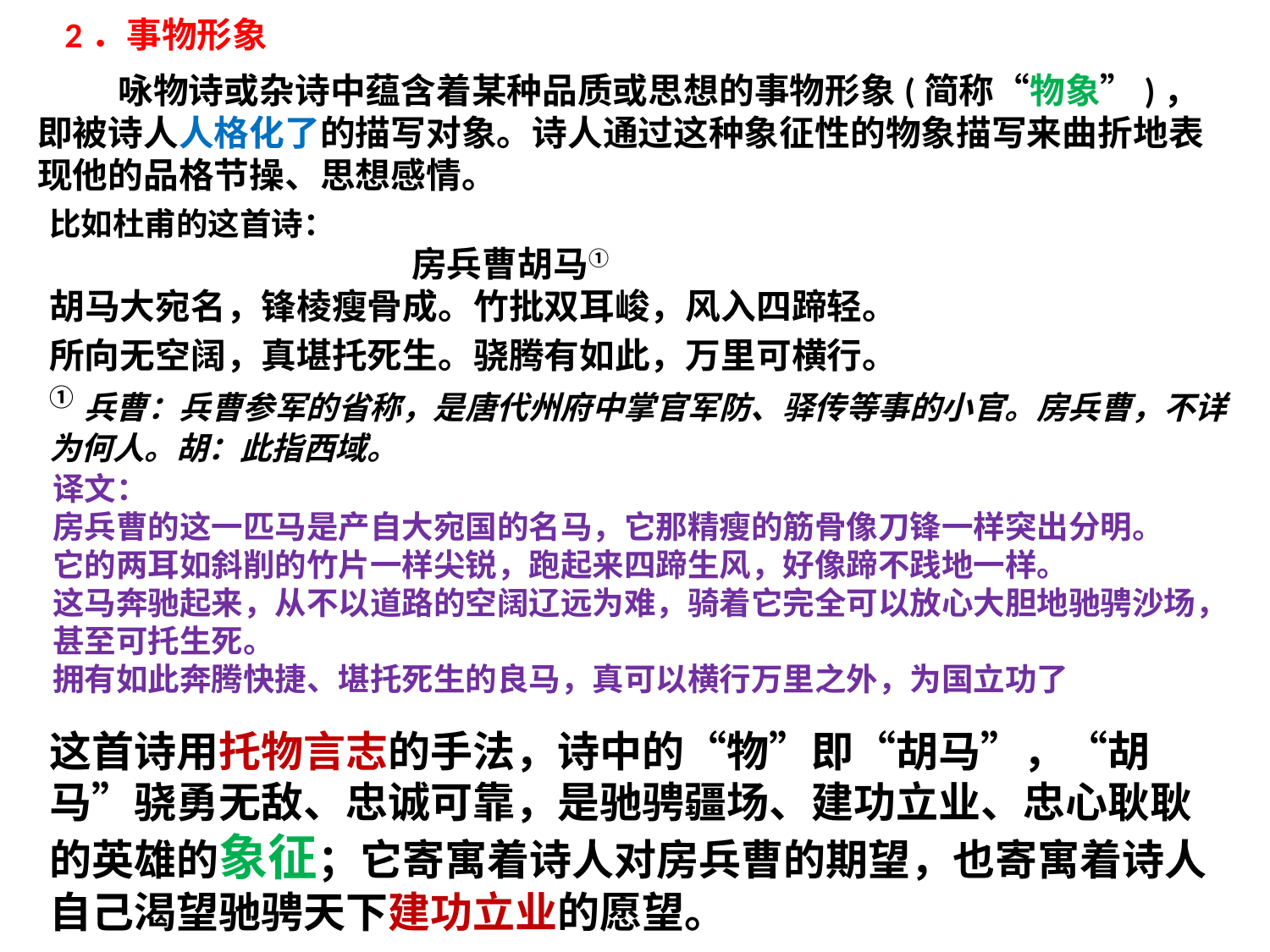

2．事物形象
         咏物诗或杂诗中蕴含着某种品质或思想的事物形象(简称“物象”)，即被诗人人格化了的描写对象。诗人通过这种象征性的物象描写来曲折地表现他的品格节操、思想感情。
比如杜甫的这首诗：
                                            房兵曹胡马①
胡马大宛名，锋棱瘦骨成。竹批双耳峻，风入四蹄轻。
所向无空阔，真堪托死生。骁腾有如此，万里可横行。
①兵曹：兵曹参军的省称，是唐代州府中掌官军防、驿传等事的小官。房兵曹，不详为何人。胡：此指西域。
译文：
房兵曹的这一匹马是产自大宛国的名马，它那精瘦的筋骨像刀锋一样突出分明。
它的两耳如斜削的竹片一样尖锐，跑起来四蹄生风，好像蹄不践地一样。
这马奔驰起来，从不以道路的空阔辽远为难，骑着它完全可以放心大胆地驰骋沙场，甚至可托生死。
拥有如此奔腾快捷、堪托死生的良马，真可以横行万里之外，为国立功了
这首诗用托物言志的手法，诗中的“物”即“胡马”，“胡马”骁勇无敌、忠诚可靠，是驰骋疆场、建功立业、忠心耿耿的英雄的象征；它寄寓着诗人对房兵曹的期望，也寄寓着诗人自己渴望驰骋天下建功立业的愿望。